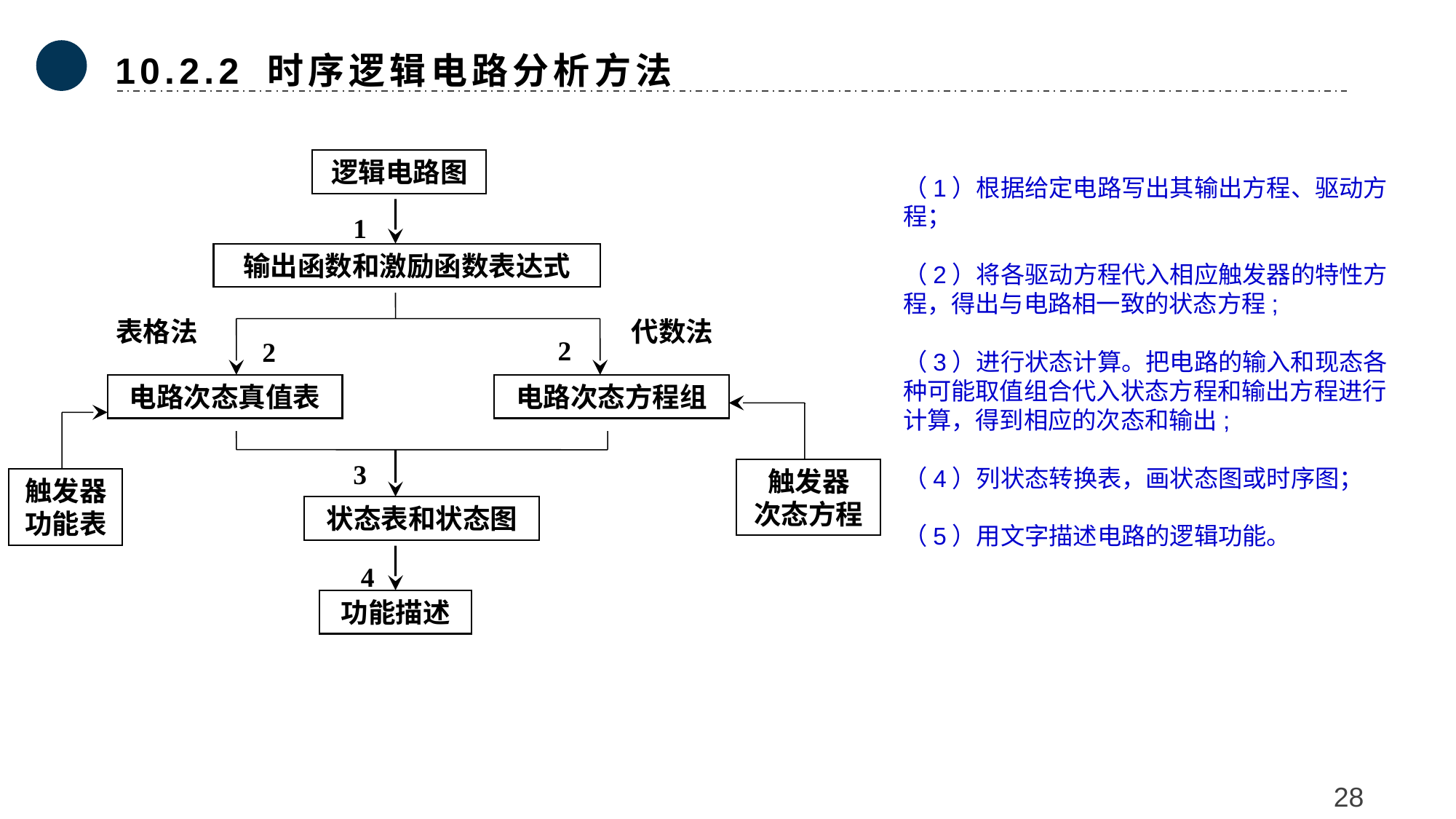

10.2.2 时序逻辑电路分析方法

逻辑电路图

1
输出函数和激励函数表达式

表格法
代数法

2
2
电路次态真值表
电路次态方程组

3
触发器
次态方程
触发器
功能表
状态表和状态图

4
功能描述

（1）根据给定电路写出其输出方程、驱动方程；

（2）将各驱动方程代入相应触发器的特性方程，得出与电路相一致的状态方程;

（3）进行状态计算。把电路的输入和现态各种可能取值组合代入状态方程和输出方程进行计算，得到相应的次态和输出;

（4）列状态转换表，画状态图或时序图；

（5）用文字描述电路的逻辑功能。